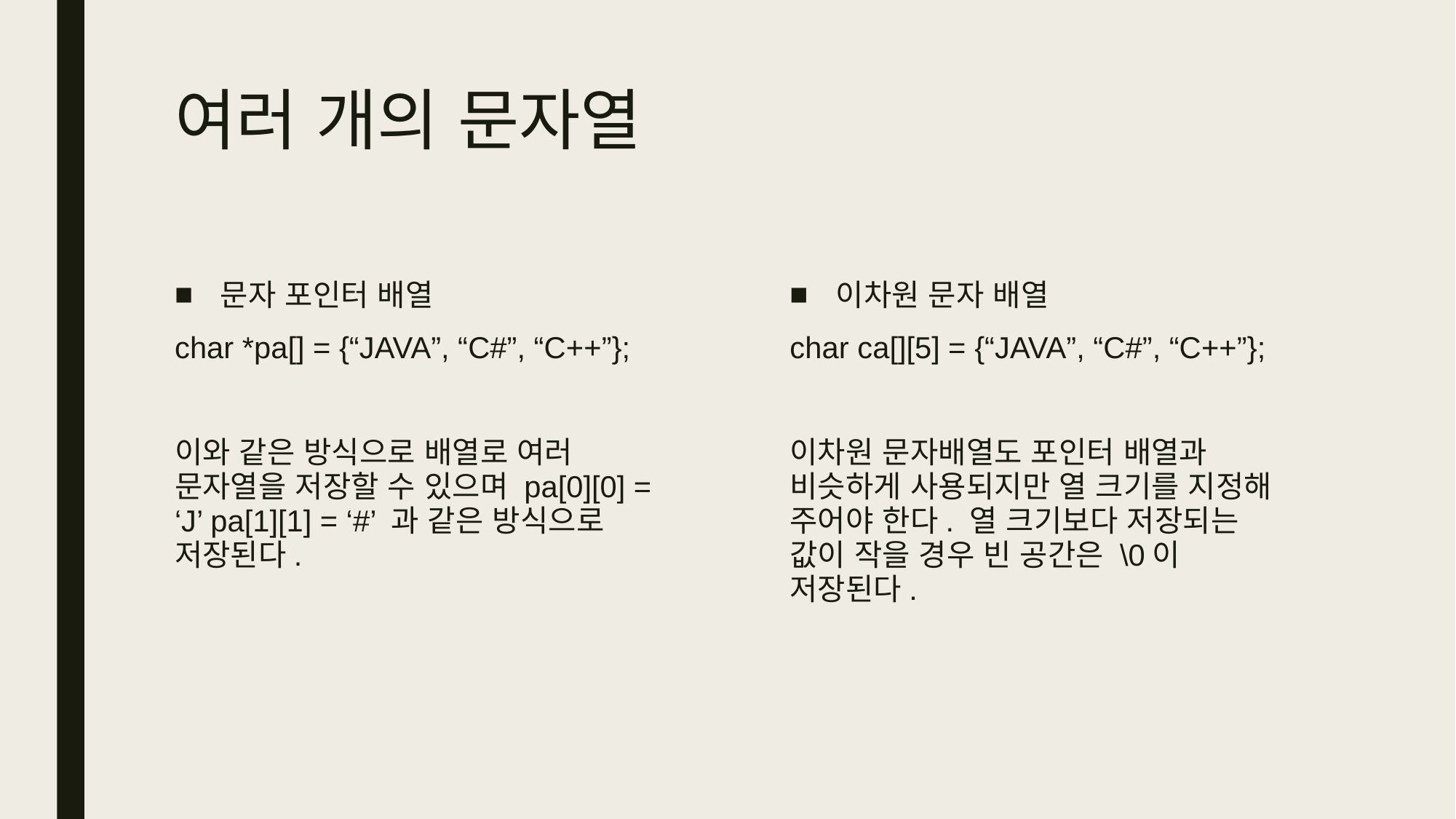

# 여러 개의 문자열
문자 포인터 배열
char *pa[] = {“JAVA”, “C#”, “C++”};

이와 같은 방식으로 배열로 여러 문자열을 저장할 수 있으며 pa[0][0] = ‘J’ pa[1][1] = ‘#’ 과 같은 방식으로 저장된다.
이차원 문자 배열
char ca[][5] = {“JAVA”, “C#”, “C++”};

이차원 문자배열도 포인터 배열과 비슷하게 사용되지만 열 크기를 지정해 주어야 한다. 열 크기보다 저장되는 값이 작을 경우 빈 공간은 \0이 저장된다.